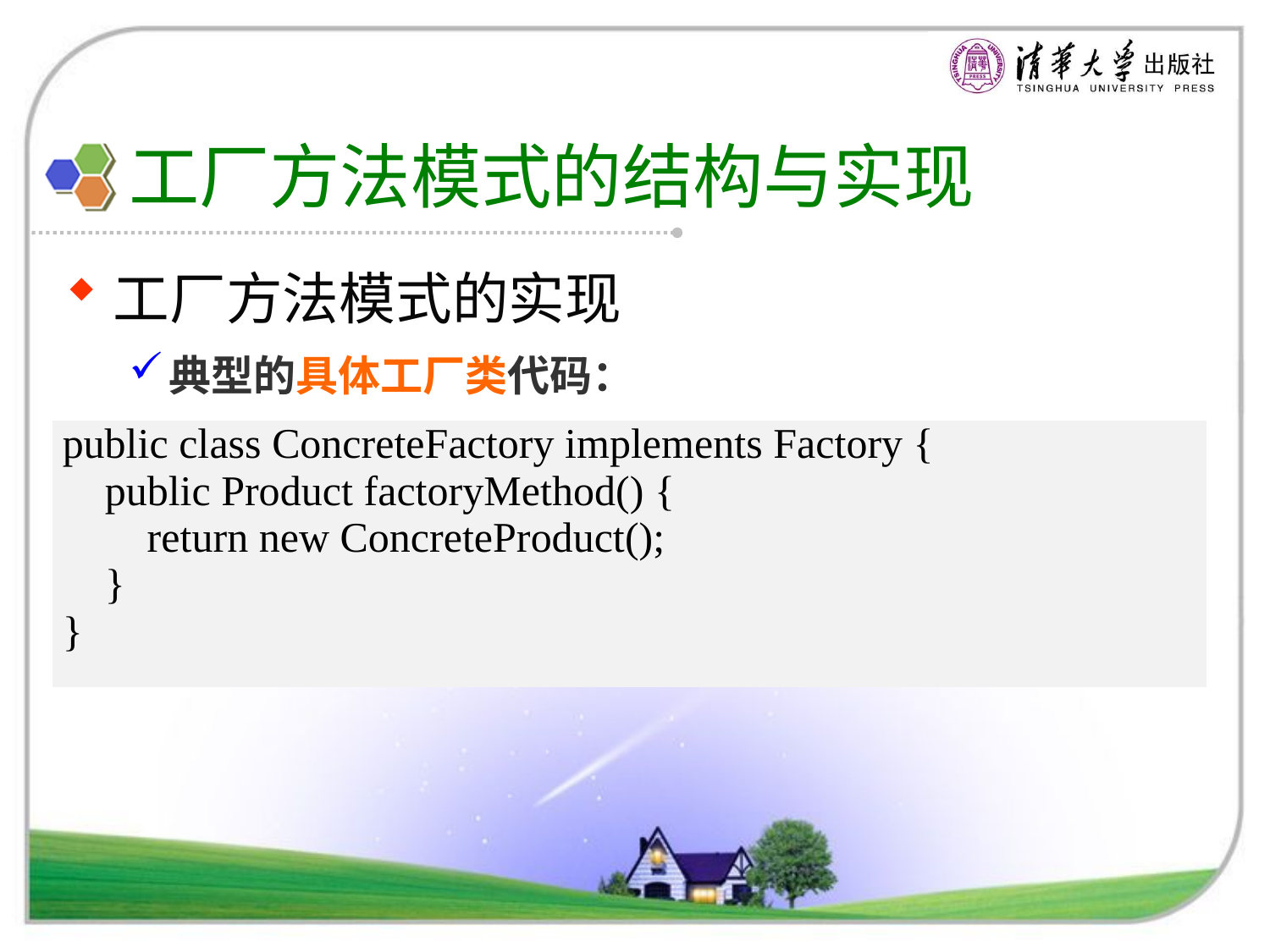

# 工厂方法模式的结构与实现
工厂方法模式的实现
典型的具体工厂类代码：
| public class ConcreteFactory implements Factory { public Product factoryMethod() { return new ConcreteProduct(); } } |
| --- |